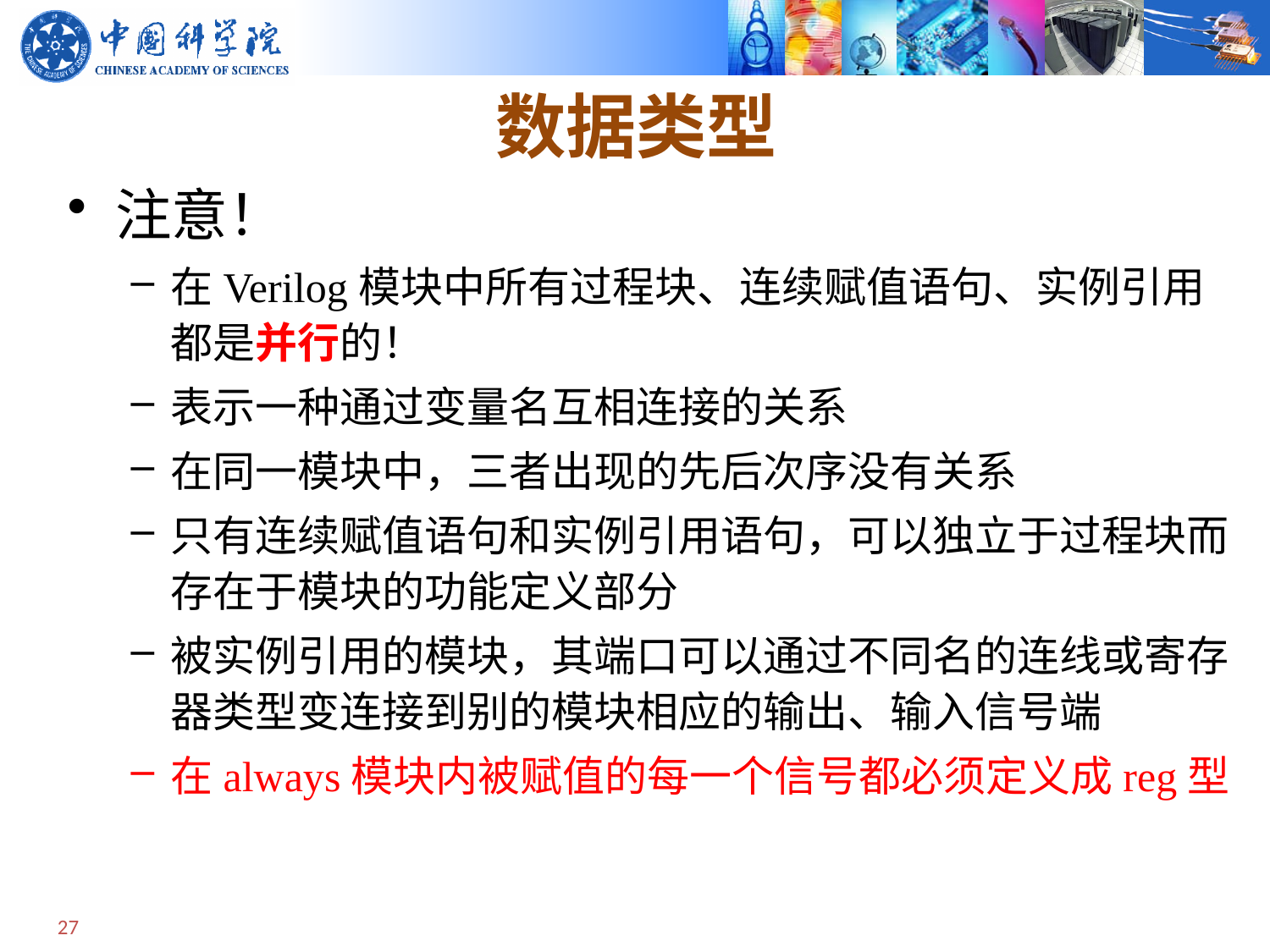

# 数据类型
注意！
在Verilog模块中所有过程块、连续赋值语句、实例引用都是并行的！
表示一种通过变量名互相连接的关系
在同一模块中，三者出现的先后次序没有关系
只有连续赋值语句和实例引用语句，可以独立于过程块而存在于模块的功能定义部分
被实例引用的模块，其端口可以通过不同名的连线或寄存器类型变连接到别的模块相应的输出、输入信号端
在always模块内被赋值的每一个信号都必须定义成reg型